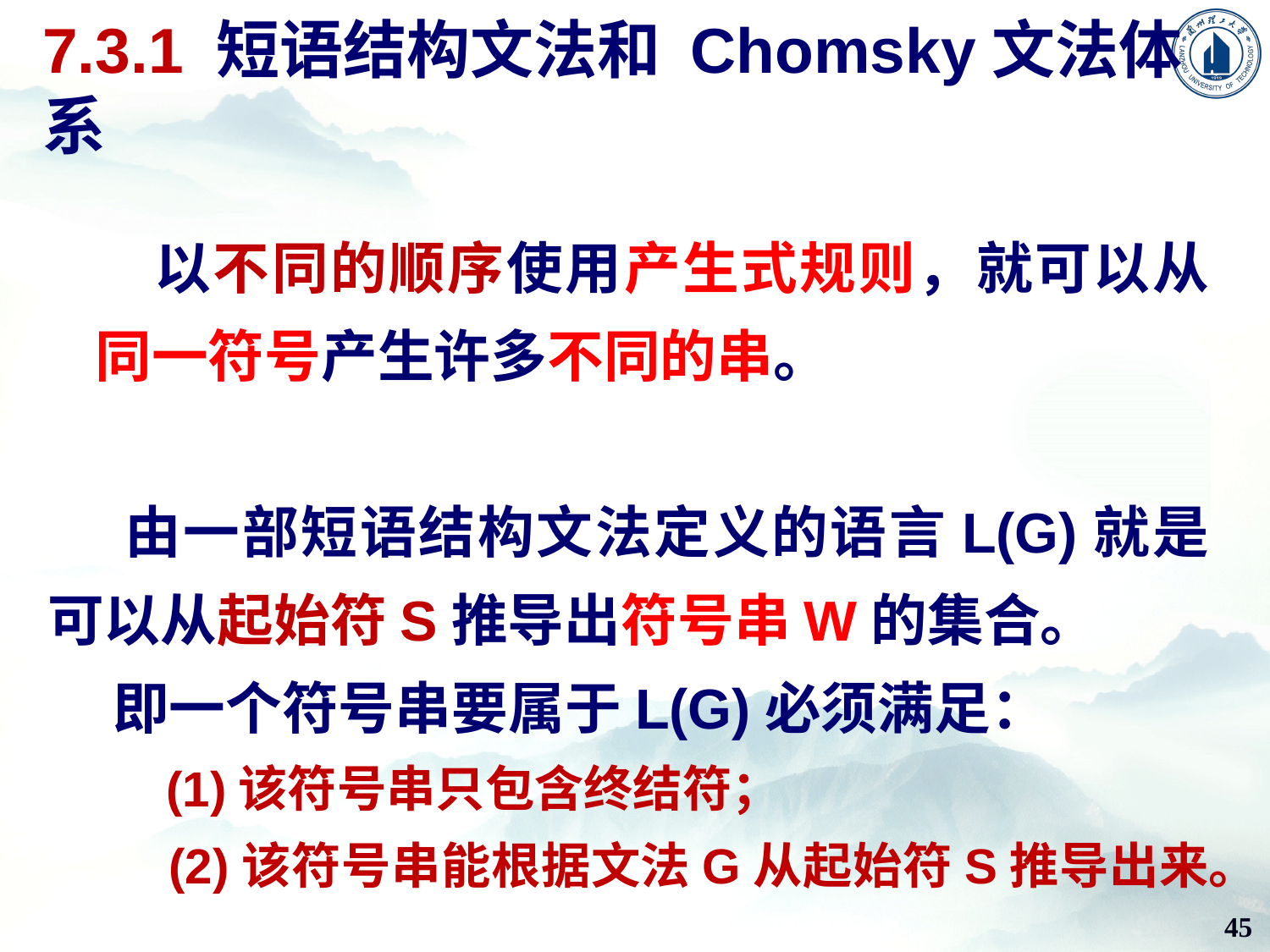

7.3.1 短语结构文法和 Chomsky文法体系
      以不同的顺序使用产生式规则，就可以从同一符号产生许多不同的串。

    由一部短语结构文法定义的语言L(G)就是可以从起始符S推导出符号串W的集合。
    即一个符号串要属于L(G)必须满足：
    (1)该符号串只包含终结符；
    (2)该符号串能根据文法G从起始符S推导出来。
45